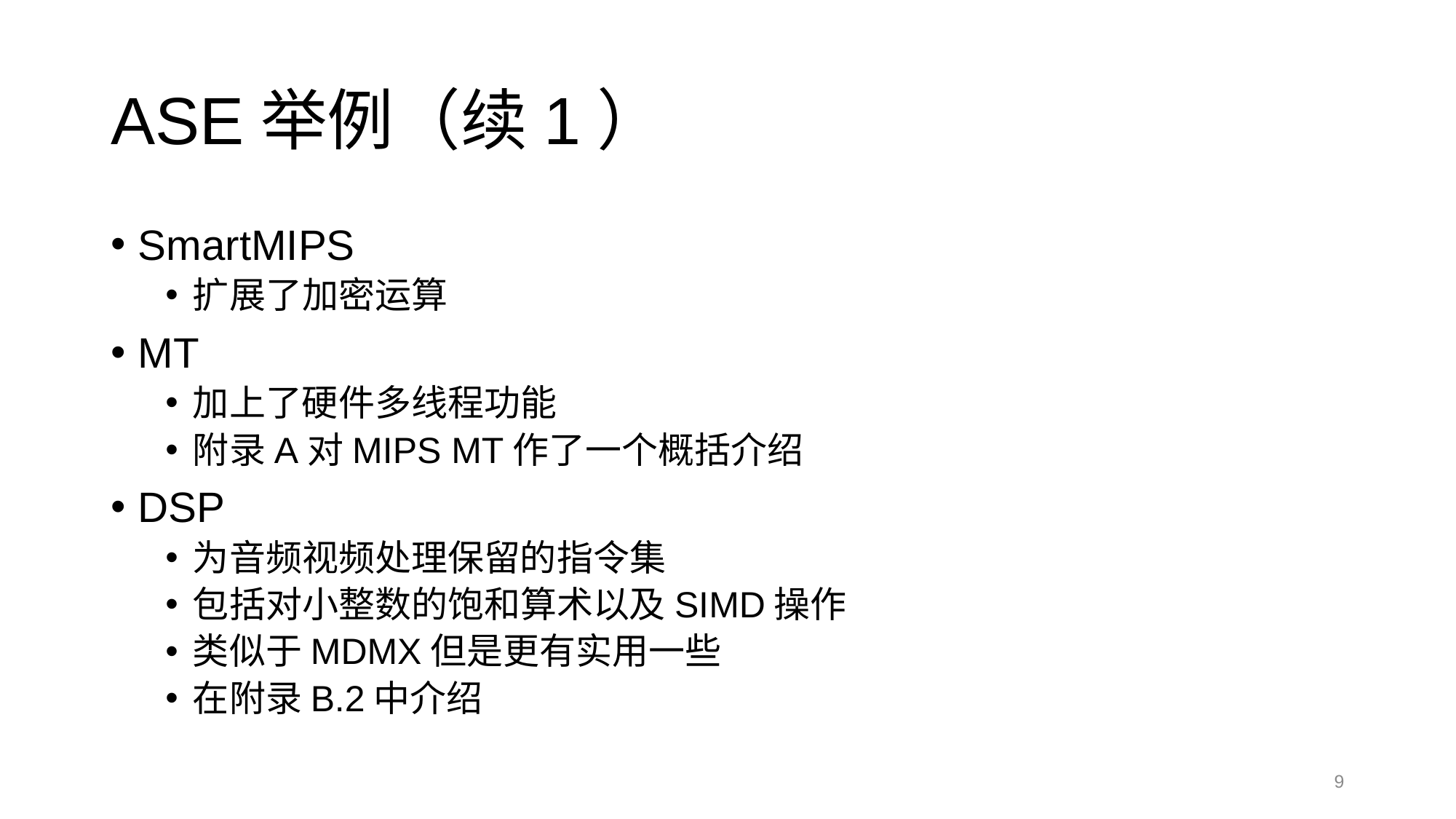

# ASE举例（续1）
SmartMIPS
扩展了加密运算
MT
加上了硬件多线程功能
附录A对MIPS MT作了一个概括介绍
DSP
为音频视频处理保留的指令集
包括对小整数的饱和算术以及SIMD操作
类似于MDMX但是更有实用一些
在附录B.2中介绍

9